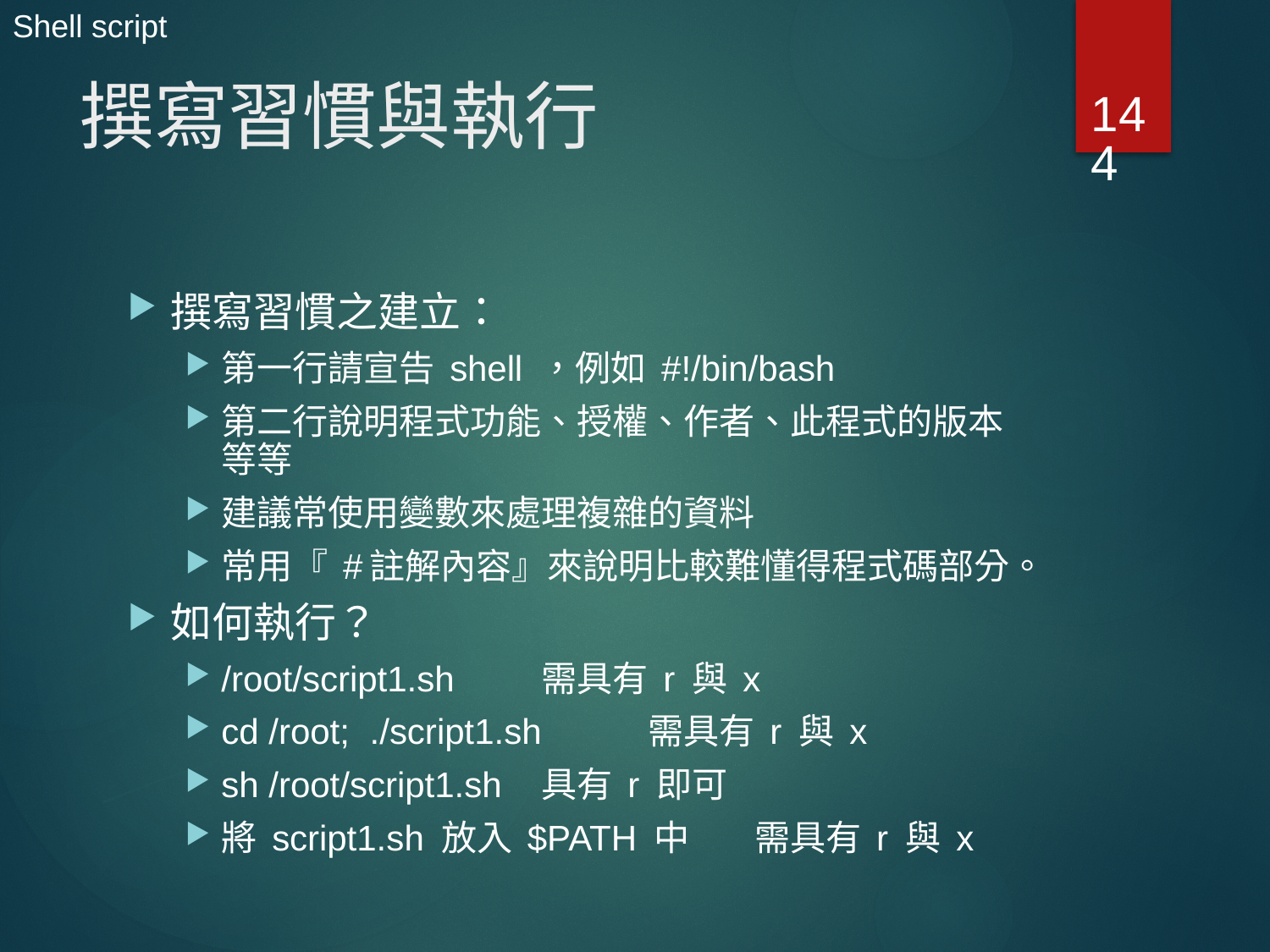

Shell script
144
# 撰寫習慣與執行
撰寫習慣之建立：
第一行請宣告 shell ，例如 #!/bin/bash
第二行說明程式功能、授權、作者、此程式的版本等等
建議常使用變數來處理複雜的資料
常用『 #註解內容』來說明比較難懂得程式碼部分。
如何執行？
/root/script1.sh				需具有 r 與 x
cd /root;  ./script1.sh			需具有 r 與 x
sh /root/script1.sh			具有 r 即可
將 script1.sh 放入 $PATH 中	需具有 r 與 x